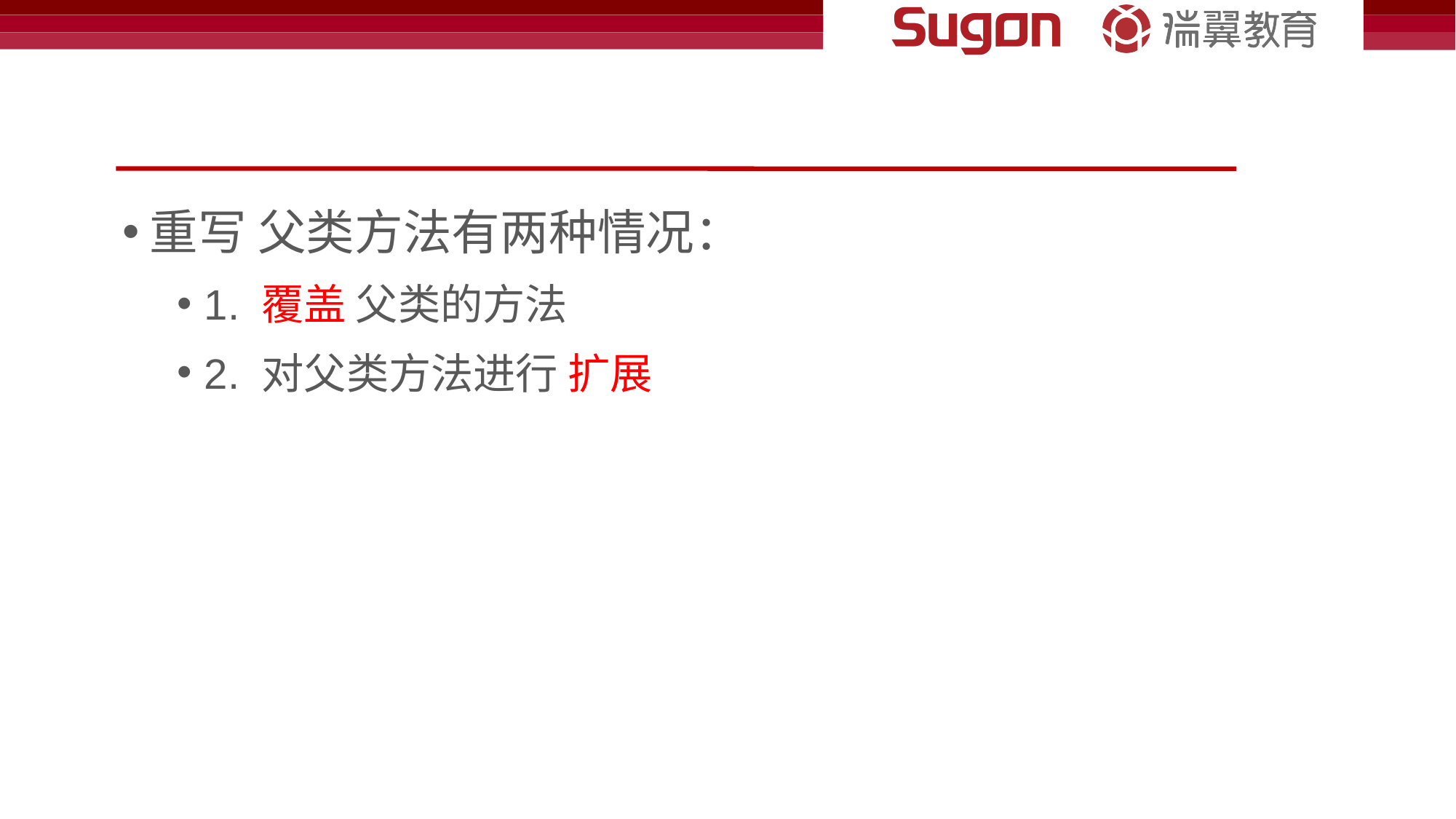

#
重写 父类方法有两种情况：
1. 覆盖 父类的方法
2. 对父类方法进行 扩展